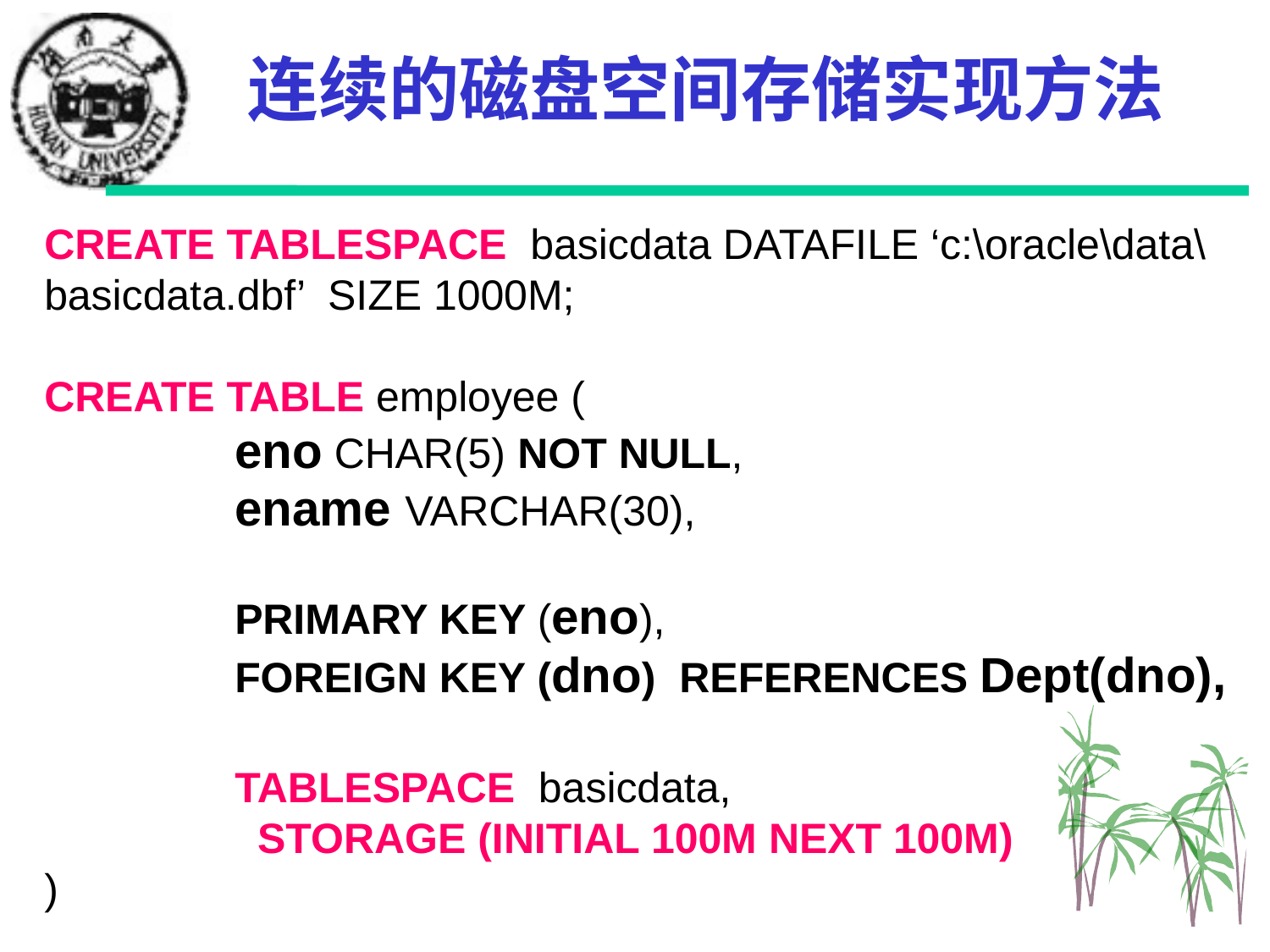

# 连续的磁盘空间存储实现方法
CREATE TABLESPACE  basicdata DATAFILE ‘c:\oracle\data\basicdata.dbf’  SIZE 1000M;

CREATE TABLE employee (
eno CHAR(5) NOT NULL,
ename VARCHAR(30),

PRIMARY KEY (eno),
FOREIGN KEY (dno)  REFERENCES Dept(dno),

TABLESPACE  basicdata,
                  STORAGE (INITIAL 100M NEXT 100M)
)